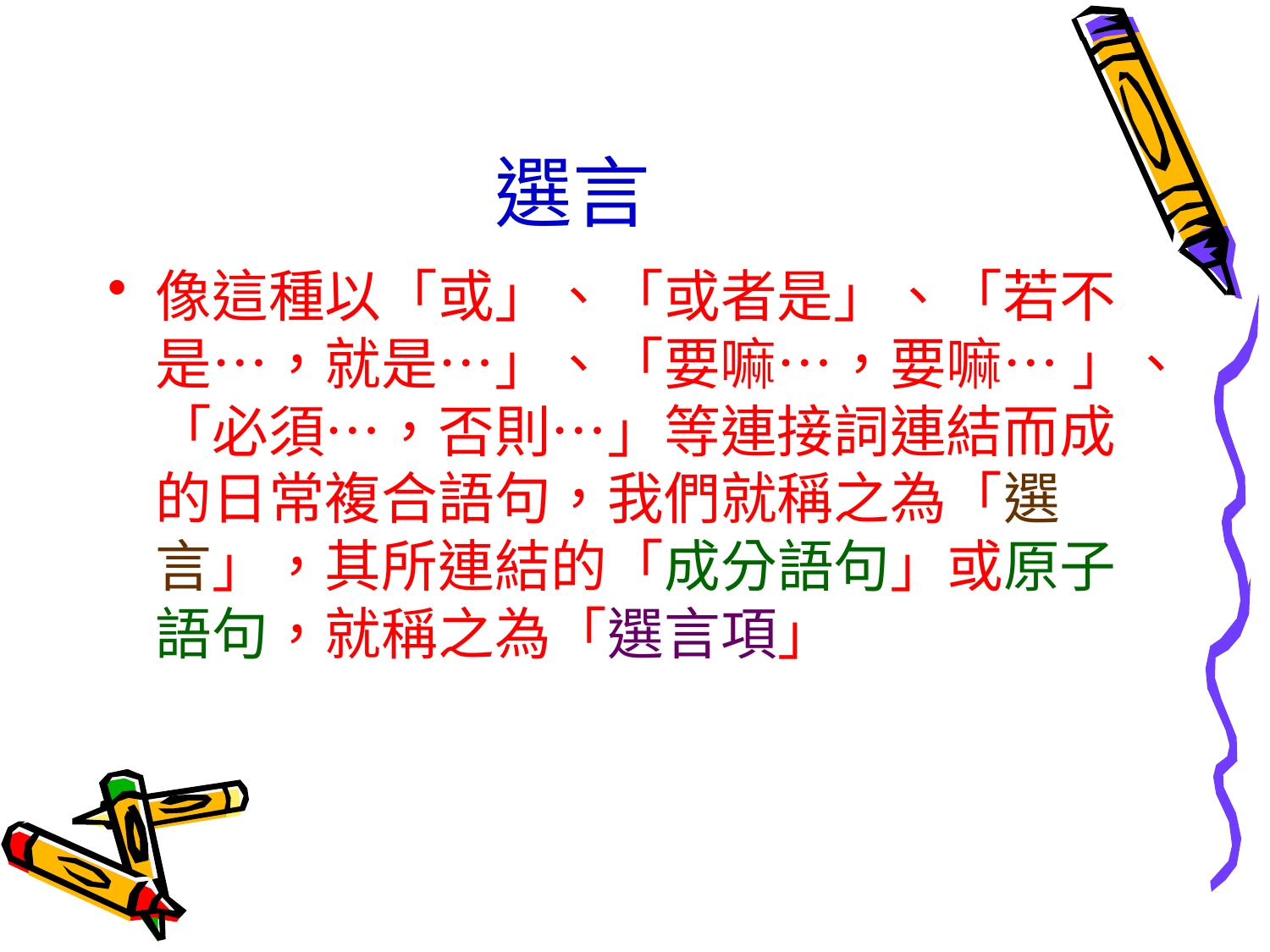

# 選言
像這種以「或」、「或者是」、「若不是…，就是…」、「要嘛…，要嘛… 」、「必須…，否則…」等連接詞連結而成的日常複合語句，我們就稱之為「選言」，其所連結的「成分語句」或原子語句，就稱之為「選言項」